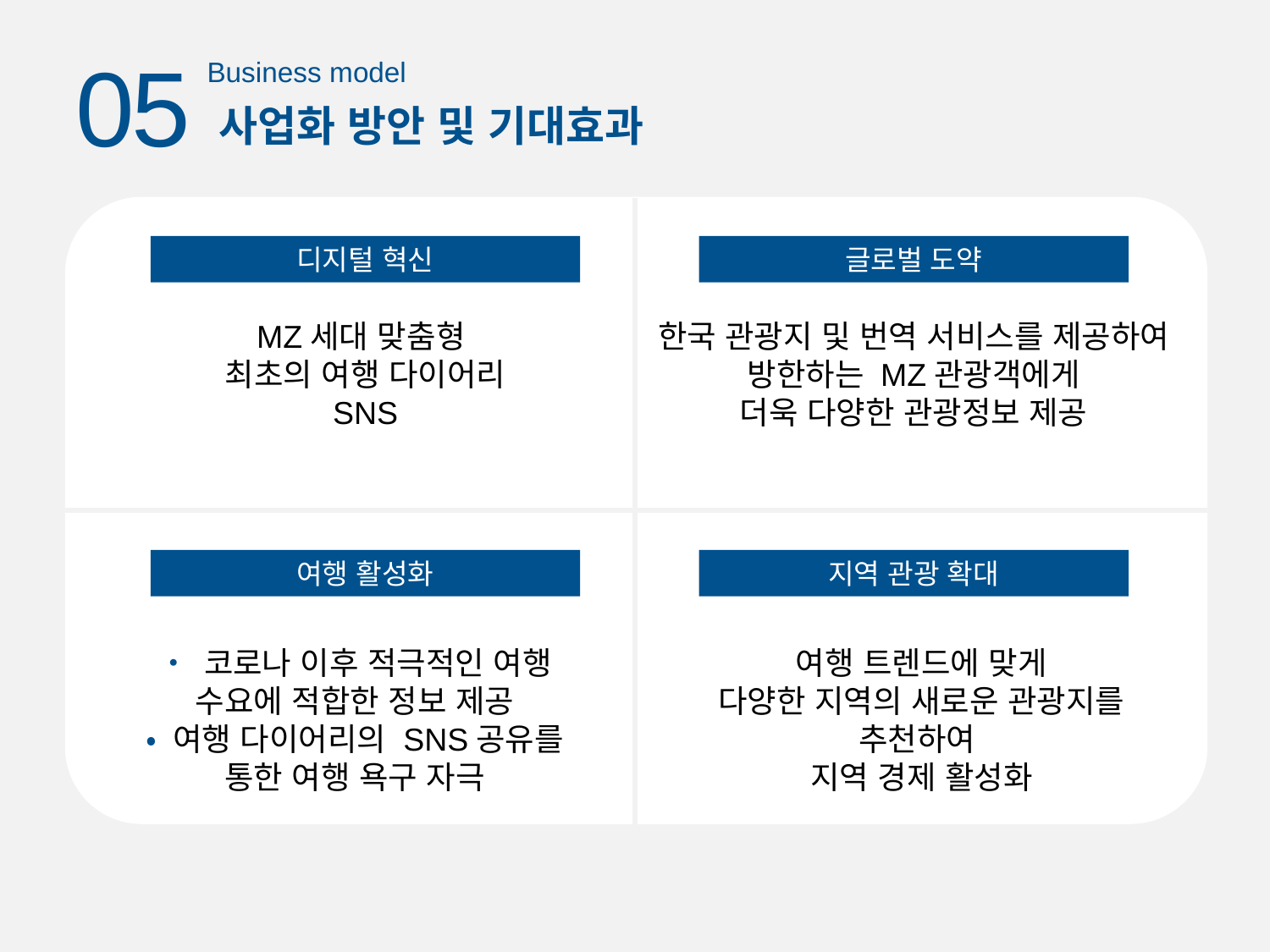

Background
05
Business model
사업화 방안 및 기대효과

디지털 혁신
글로벌 도약
MZ세대 맞춤형
최초의 여행 다이어리 SNS
한국 관광지 및 번역 서비스를 제공하여 방한하는 MZ관광객에게
더욱 다양한 관광정보 제공
여행 활성화
지역 관광 확대
• 코로나 이후 적극적인 여행 수요에 적합한 정보 제공
• 여행 다이어리의 SNS공유를 통한 여행 욕구 자극
여행 트렌드에 맞게
다양한 지역의 새로운 관광지를 추천하여
지역 경제 활성화